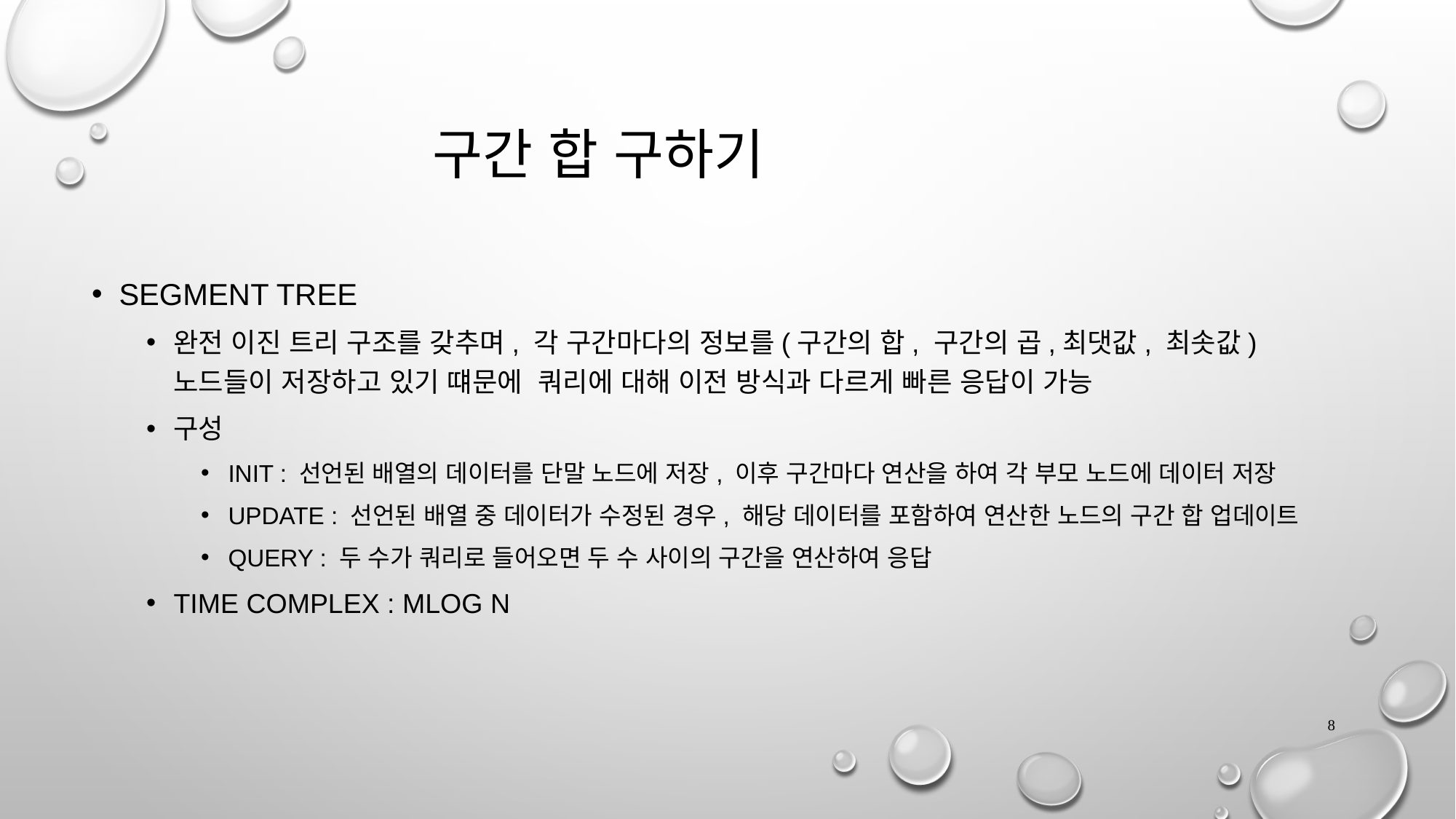

구간 합 구하기
Segment Tree
완전 이진 트리 구조를 갖추며, 각 구간마다의 정보를(구간의 합, 구간의 곱,최댓값, 최솟값) 노드들이 저장하고 있기 떄문에  쿼리에 대해 이전 방식과 다르게 빠른 응답이 가능
구성
Init : 선언된 배열의 데이터를 단말 노드에 저장, 이후 구간마다 연산을 하여 각 부모 노드에 데이터 저장
Update : 선언된 배열 중 데이터가 수정된 경우, 해당 데이터를 포함하여 연산한 노드의 구간 합 업데이트
Query : 두 수가 쿼리로 들어오면 두 수 사이의 구간을 연산하여 응답
Time complex : Mlog N
8